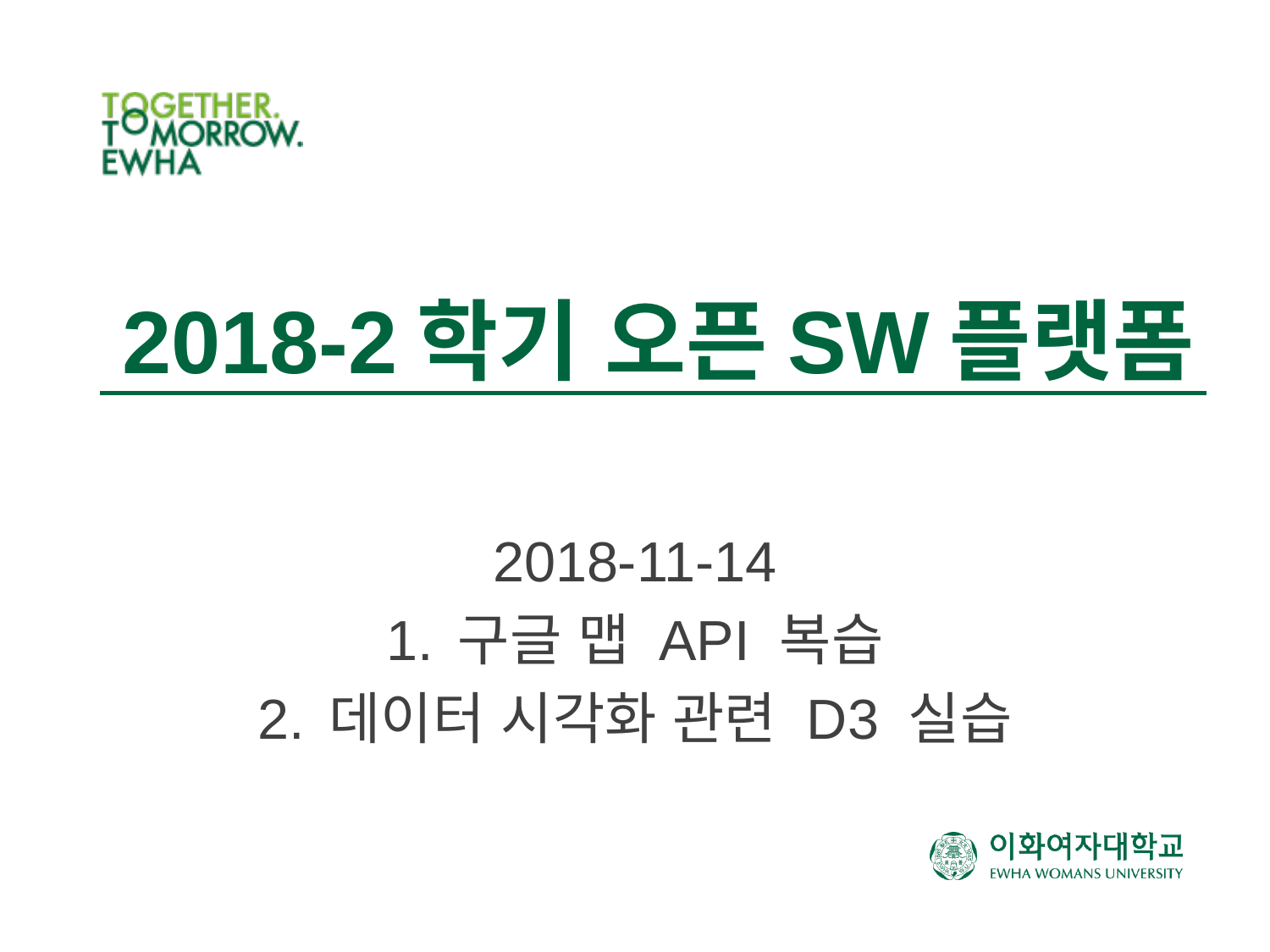

# 2018-2학기 오픈SW플랫폼
2018-11-14
구글 맵 API 복습
데이터 시각화 관련 D3 실습